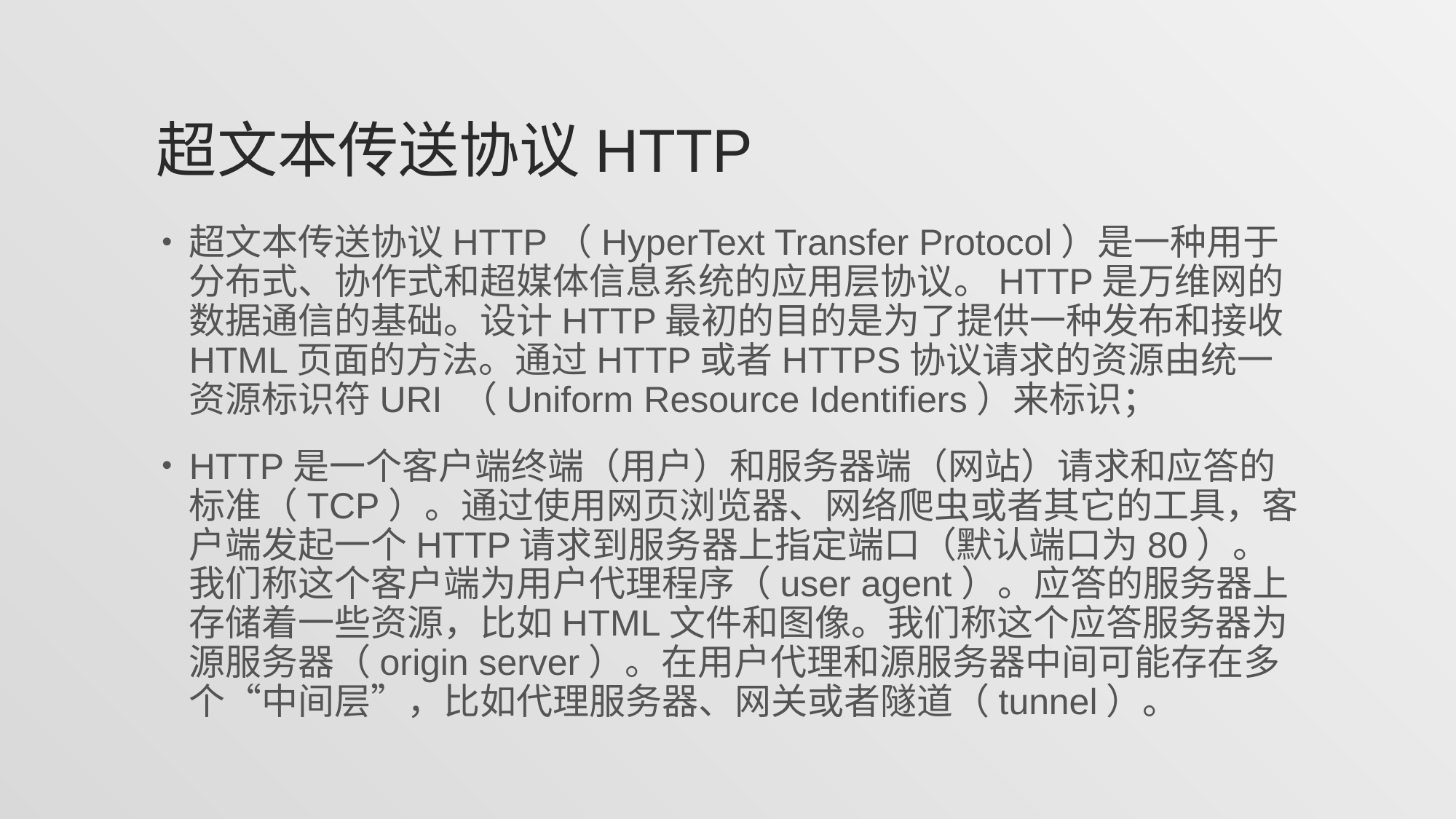

# 超文本传送协议HTTP
超文本传送协议HTTP（HyperText Transfer Protocol）是一种用于分布式、协作式和超媒体信息系统的应用层协议。HTTP是万维网的数据通信的基础。设计HTTP最初的目的是为了提供一种发布和接收HTML页面的方法。通过HTTP或者HTTPS协议请求的资源由统一资源标识符URI （Uniform Resource Identifiers）来标识；
HTTP是一个客户端终端（用户）和服务器端（网站）请求和应答的标准（TCP）。通过使用网页浏览器、网络爬虫或者其它的工具，客户端发起一个HTTP请求到服务器上指定端口（默认端口为80）。我们称这个客户端为用户代理程序（user agent）。应答的服务器上存储着一些资源，比如HTML文件和图像。我们称这个应答服务器为源服务器（origin server）。在用户代理和源服务器中间可能存在多个“中间层”，比如代理服务器、网关或者隧道（tunnel）。